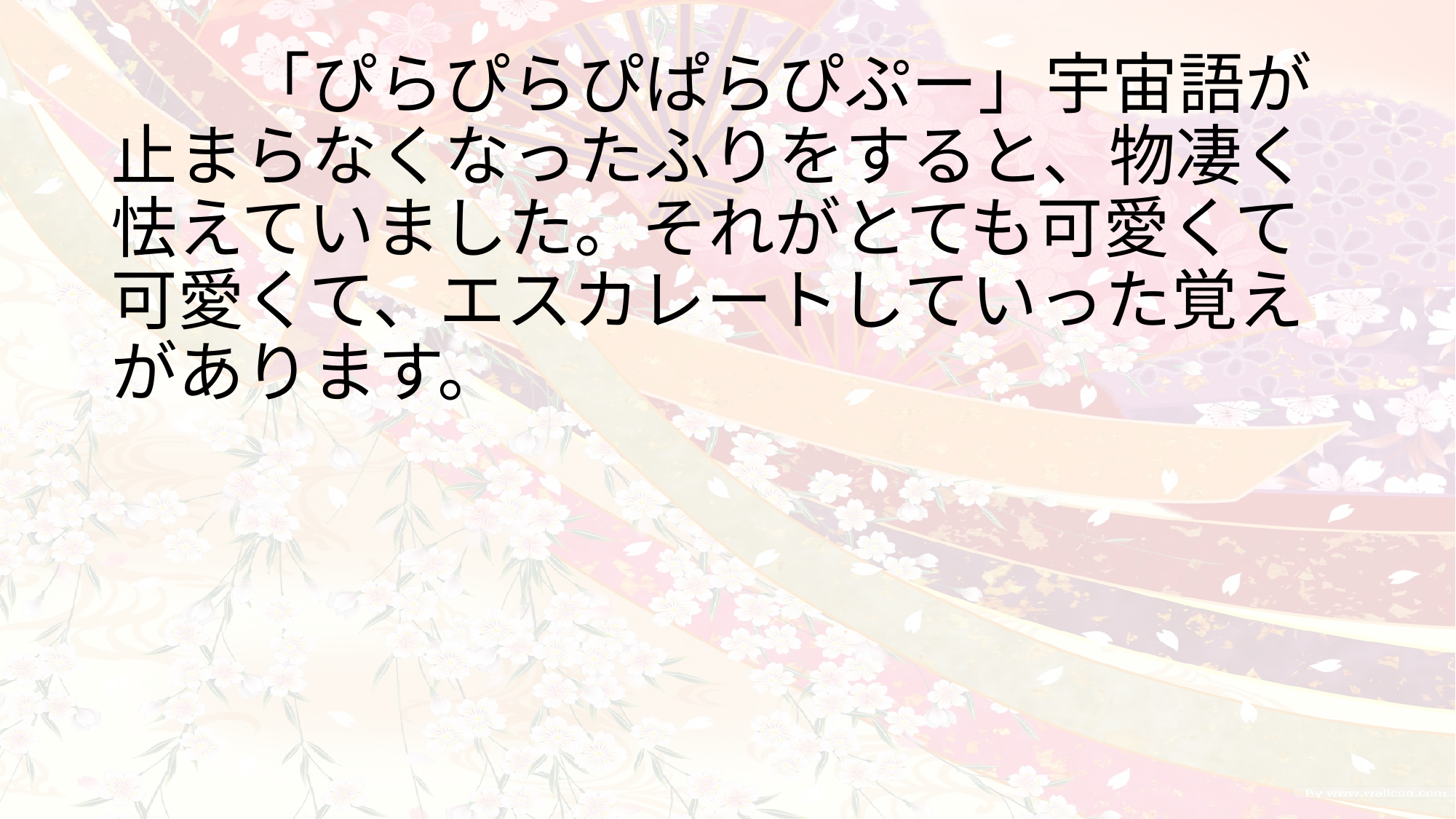

「ぴらぴらぴぱらぴぷー」宇宙語が止まらなくなったふりをすると、物凄く怯えていました。それがとても可愛くて可愛くて、エスカレートしていった覚えがあります。